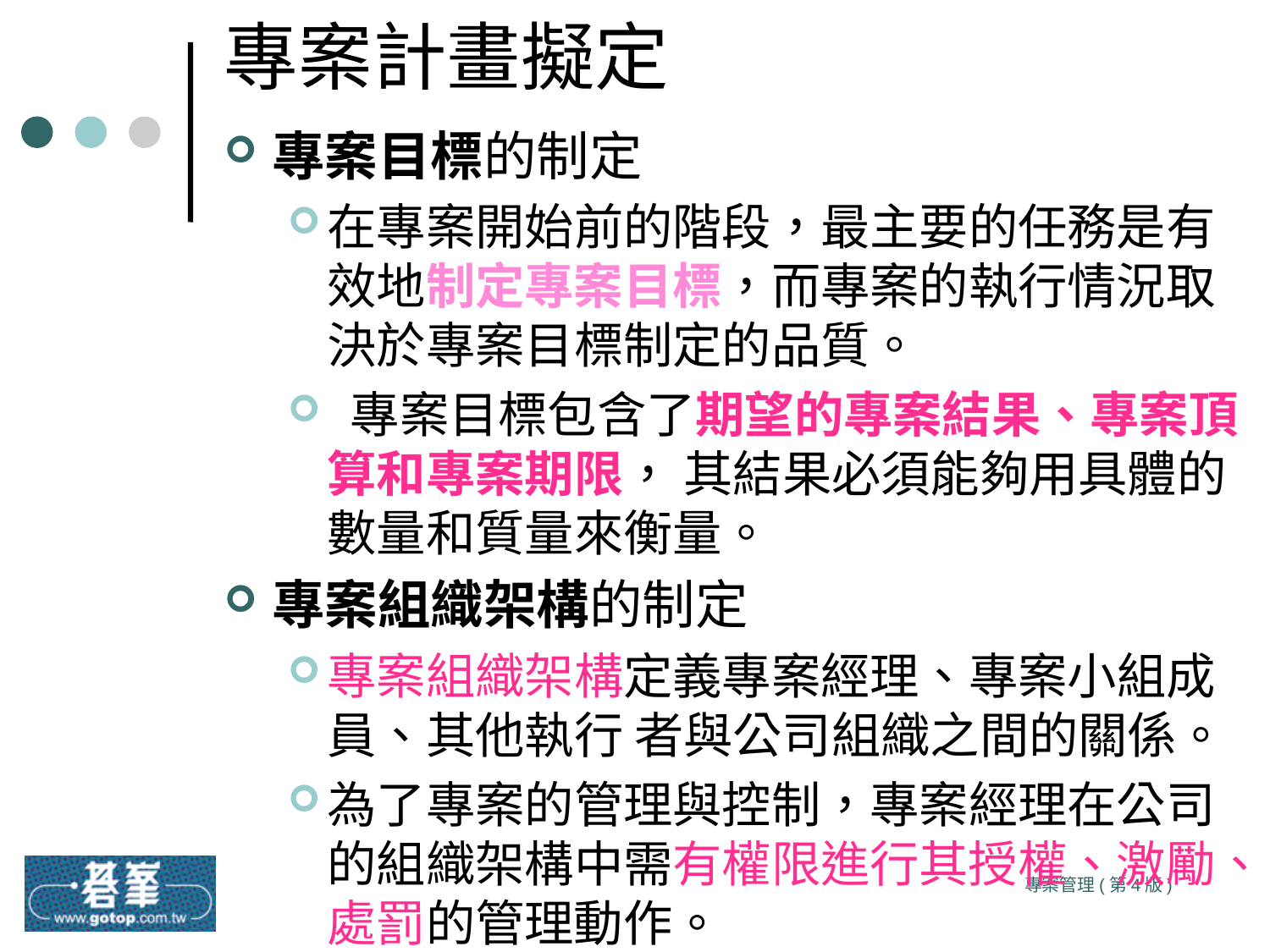

# 專案計畫擬定
專案目標的制定
在專案開始前的階段，最主要的任務是有效地制定專案目標，而專案的執行情況取決於專案目標制定的品質。
 專案目標包含了期望的專案結果、專案頂算和專案期限， 其結果必須能夠用具體的數量和質量來衡量。
專案組織架構的制定
專案組織架構定義專案經理、專案小組成員、其他執行 者與公司組織之間的關係。
為了專案的管理與控制，專案經理在公司的組織架構中需有權限進行其授權、激勵、處罰的管理動作。
專案管理(第4版)